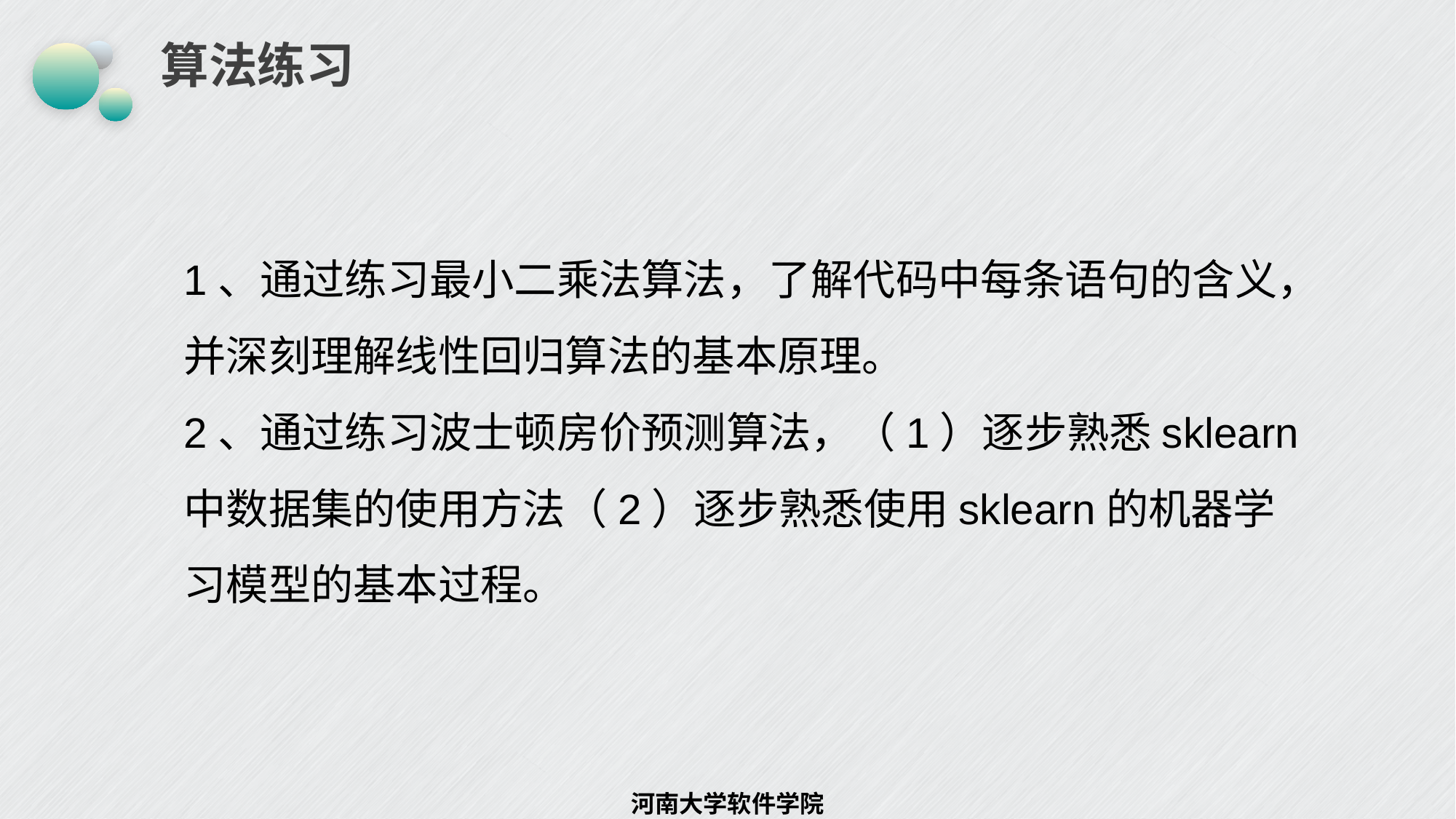

# 算法练习
1、通过练习最小二乘法算法，了解代码中每条语句的含义，并深刻理解线性回归算法的基本原理。
2、通过练习波士顿房价预测算法，（1）逐步熟悉sklearn中数据集的使用方法（2）逐步熟悉使用sklearn的机器学习模型的基本过程。